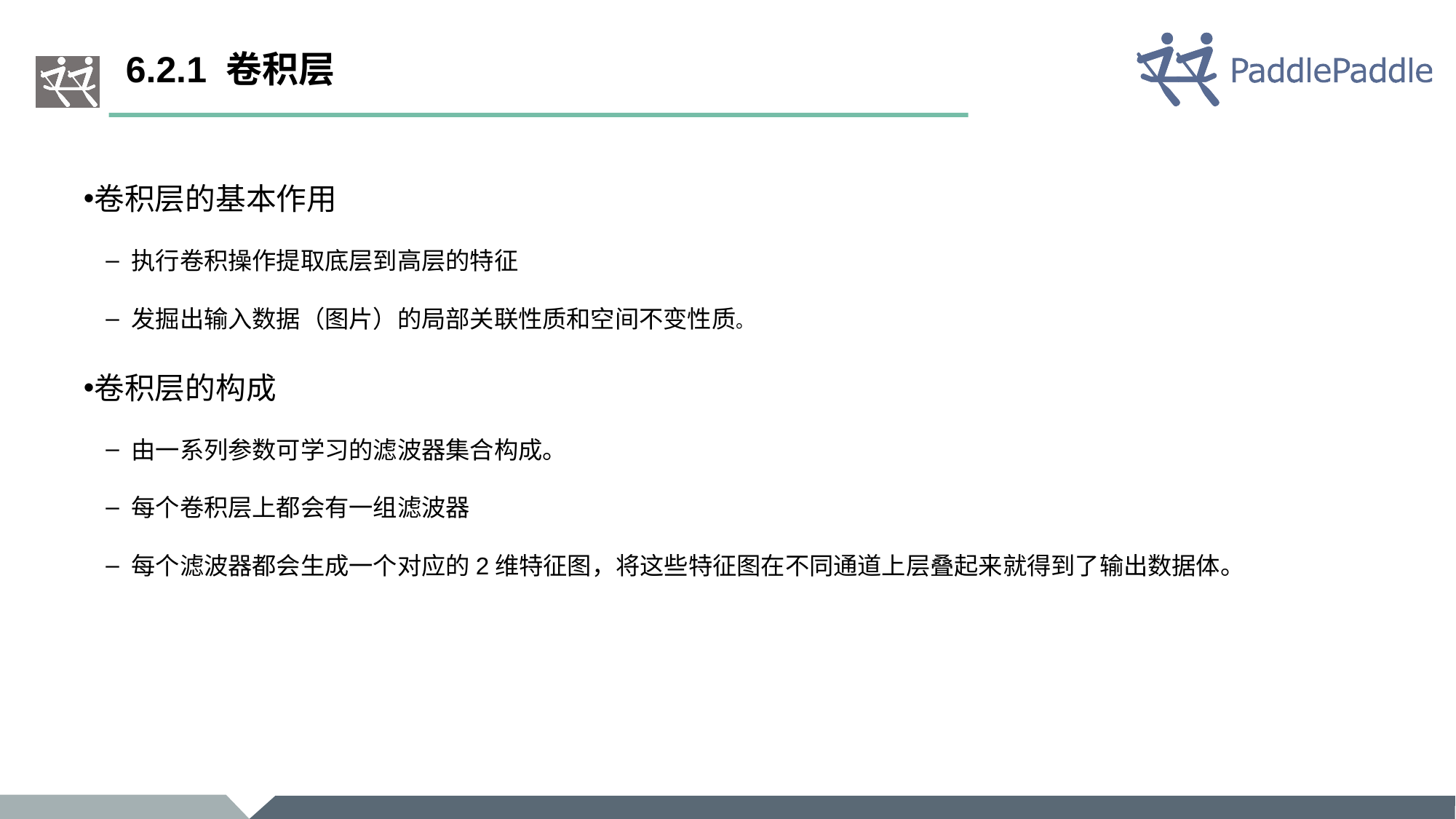

# 6.2.1 卷积层
卷积层的基本作用
执行卷积操作提取底层到高层的特征
发掘出输入数据（图片）的局部关联性质和空间不变性质。
卷积层的构成
由一系列参数可学习的滤波器集合构成。
每个卷积层上都会有一组滤波器
每个滤波器都会生成一个对应的2维特征图，将这些特征图在不同通道上层叠起来就得到了输出数据体。